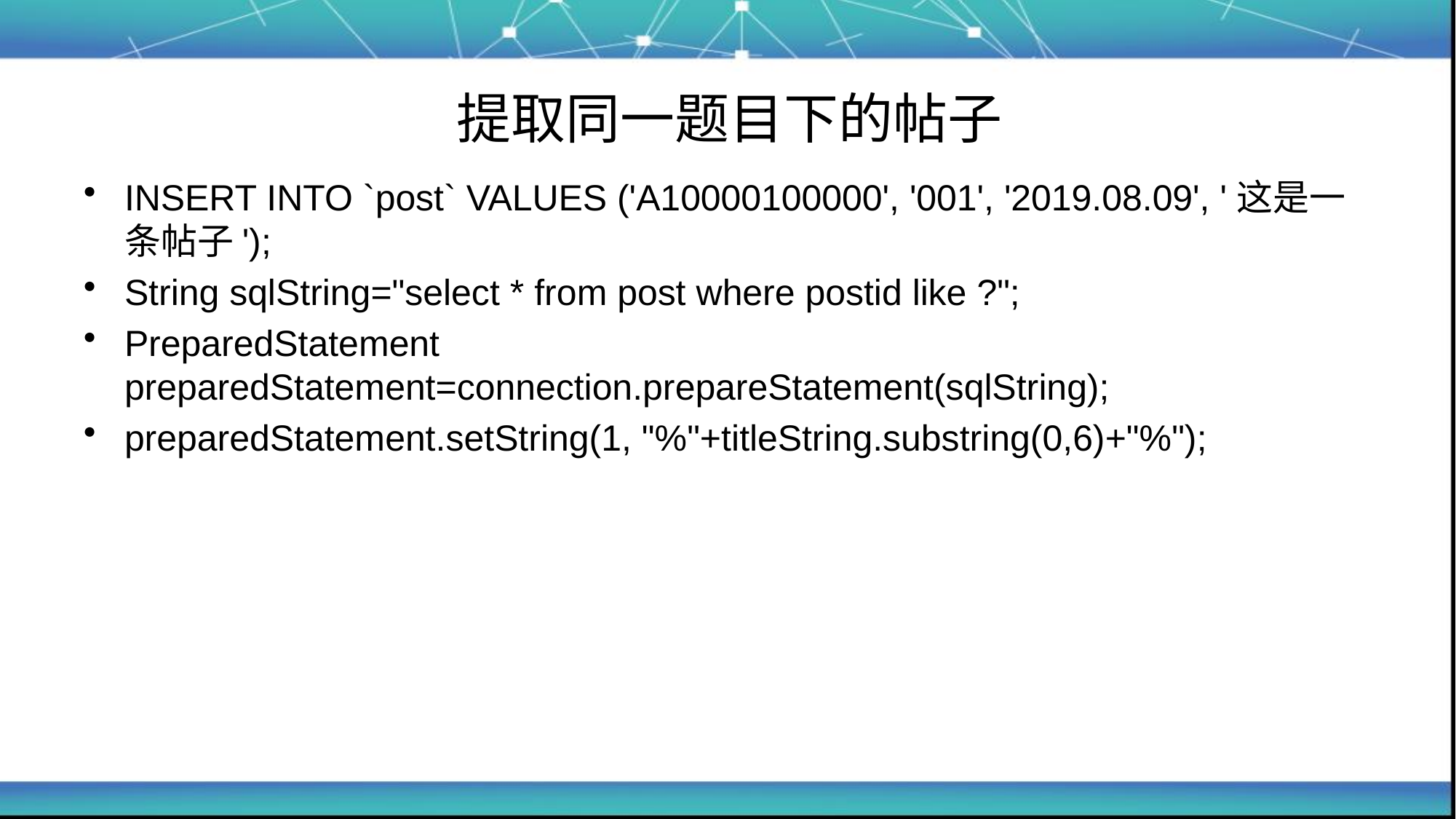

# 提取同一题目下的帖子
INSERT INTO `post` VALUES ('A10000100000', '001', '2019.08.09', '这是一条帖子');
String sqlString="select * from post where postid like ?";
PreparedStatement preparedStatement=connection.prepareStatement(sqlString);
preparedStatement.setString(1, "%"+titleString.substring(0,6)+"%");